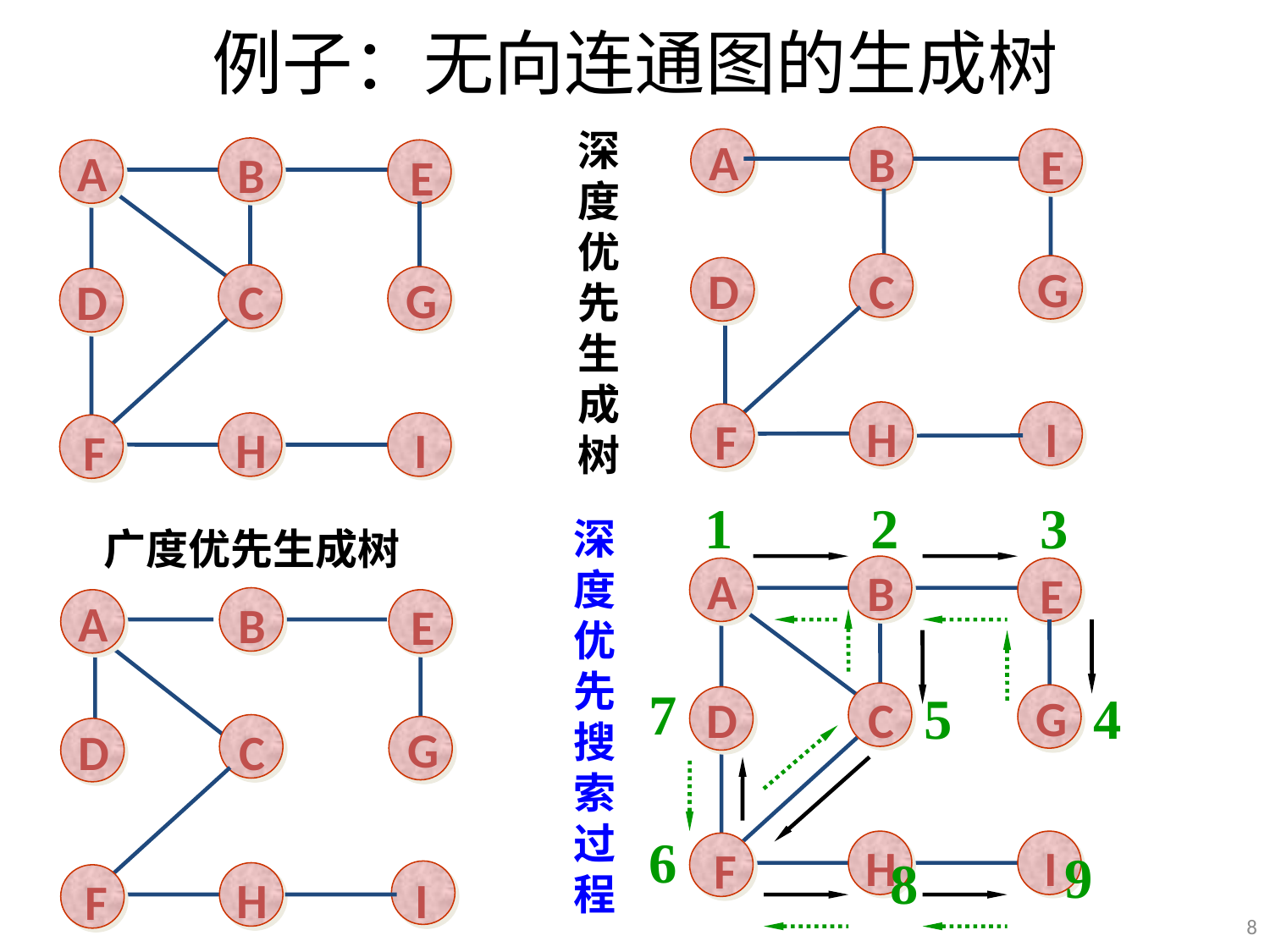

# 例子：无向连通图的生成树
深度优先生成树
A

B

E

G
D

C

H

I

F

A

B

E

G
D

C

H

I

F

1
2
3
A

B

E

7
5
4
G
D

C

6

H

I

F

9
8
深度优先搜索过程
广度优先生成树
A

B

E

G
D

C

H
I

F

8